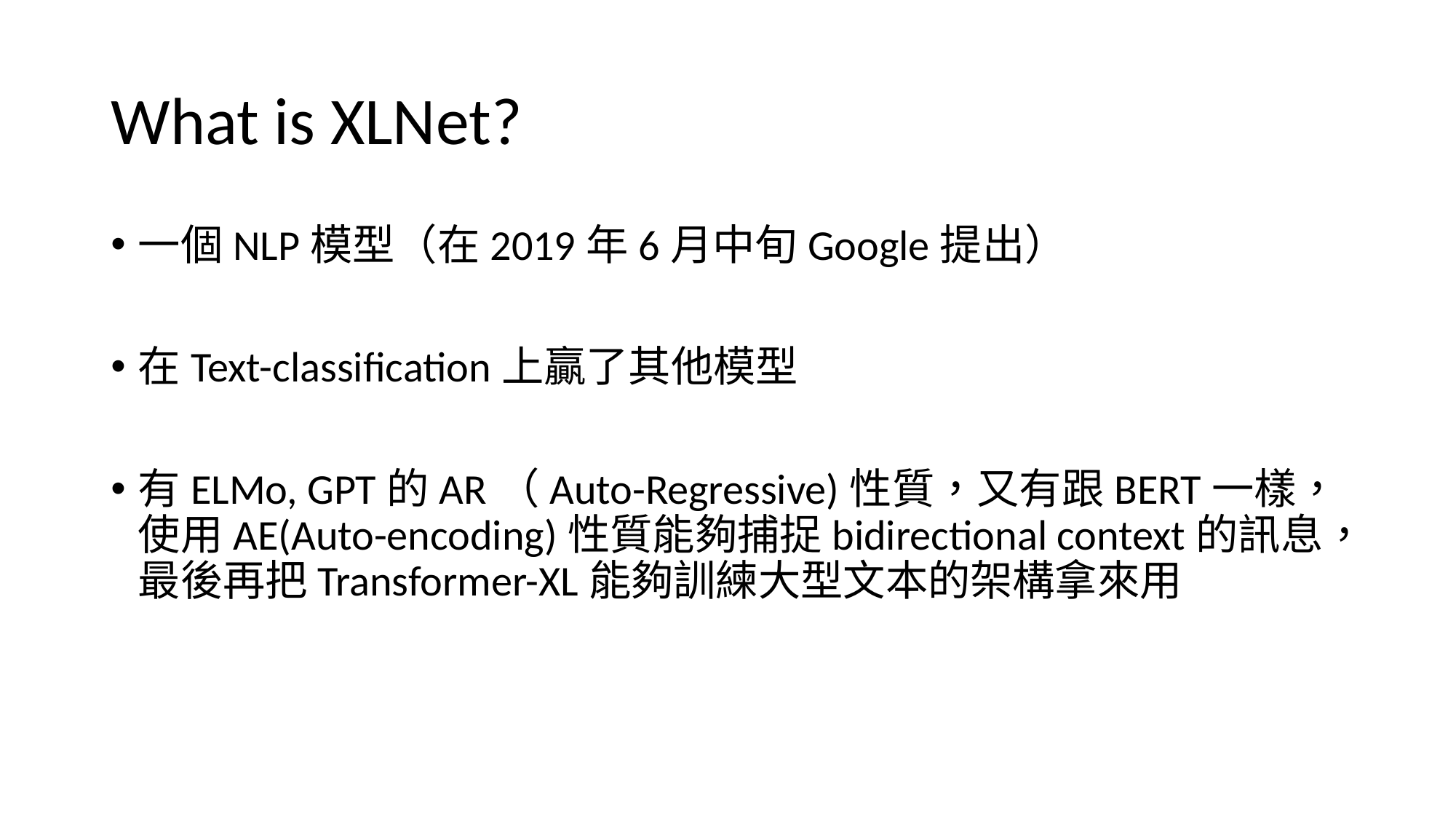

# What is XLNet?
一個NLP模型（在2019年6月中旬Google提出）

在Text-classification上贏了其他模型

有ELMo, GPT的AR（Auto-Regressive)性質，又有跟BERT一樣，使用AE(Auto-encoding)性質能夠捕捉bidirectional context的訊息，最後再把Transformer-XL能夠訓練大型文本的架構拿來用